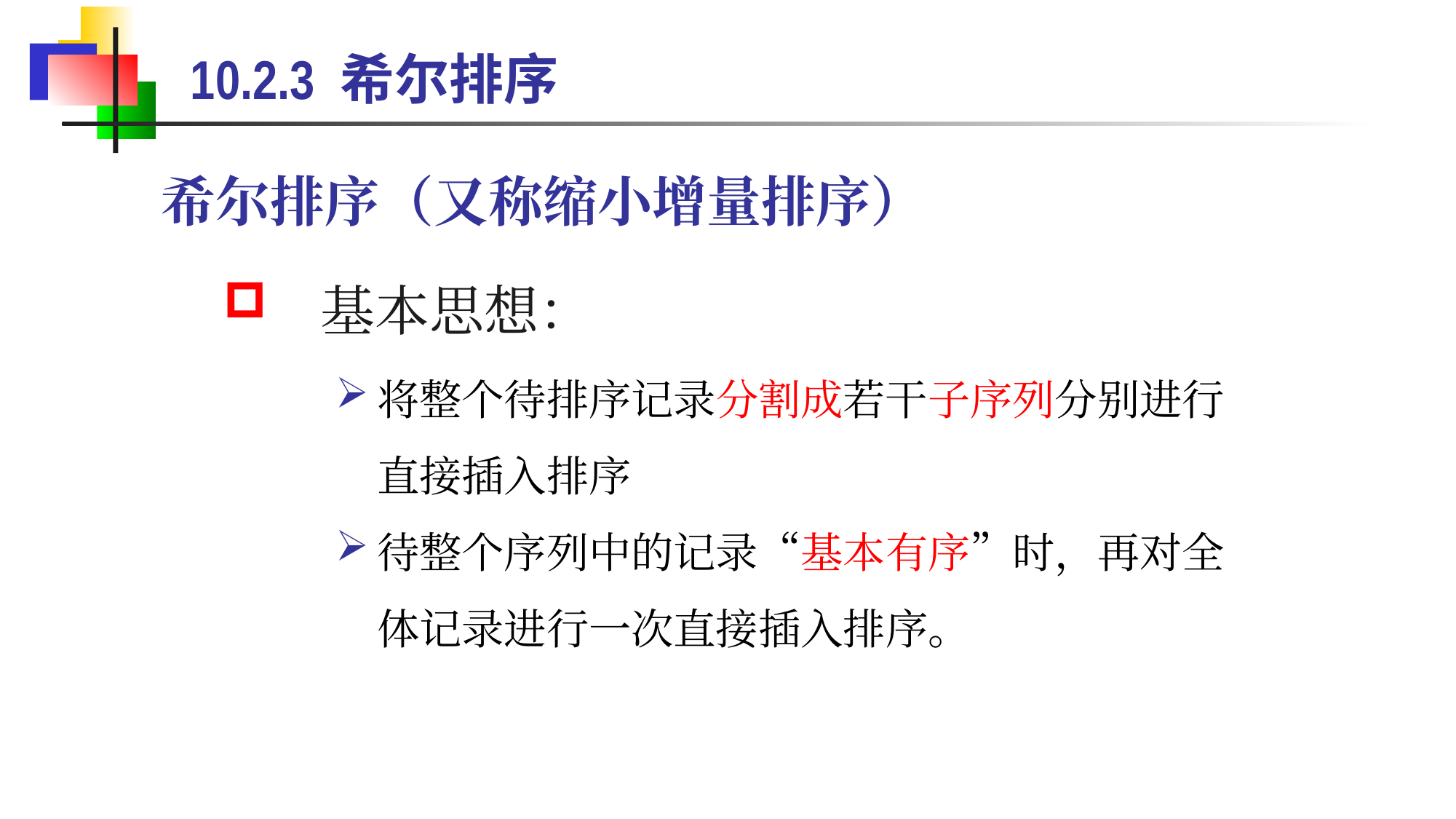

10.2.3 希尔排序
希尔排序（又称缩小增量排序）
 基本思想：
将整个待排序记录分割成若干子序列分别进行直接插入排序
待整个序列中的记录“基本有序”时，再对全体记录进行一次直接插入排序。